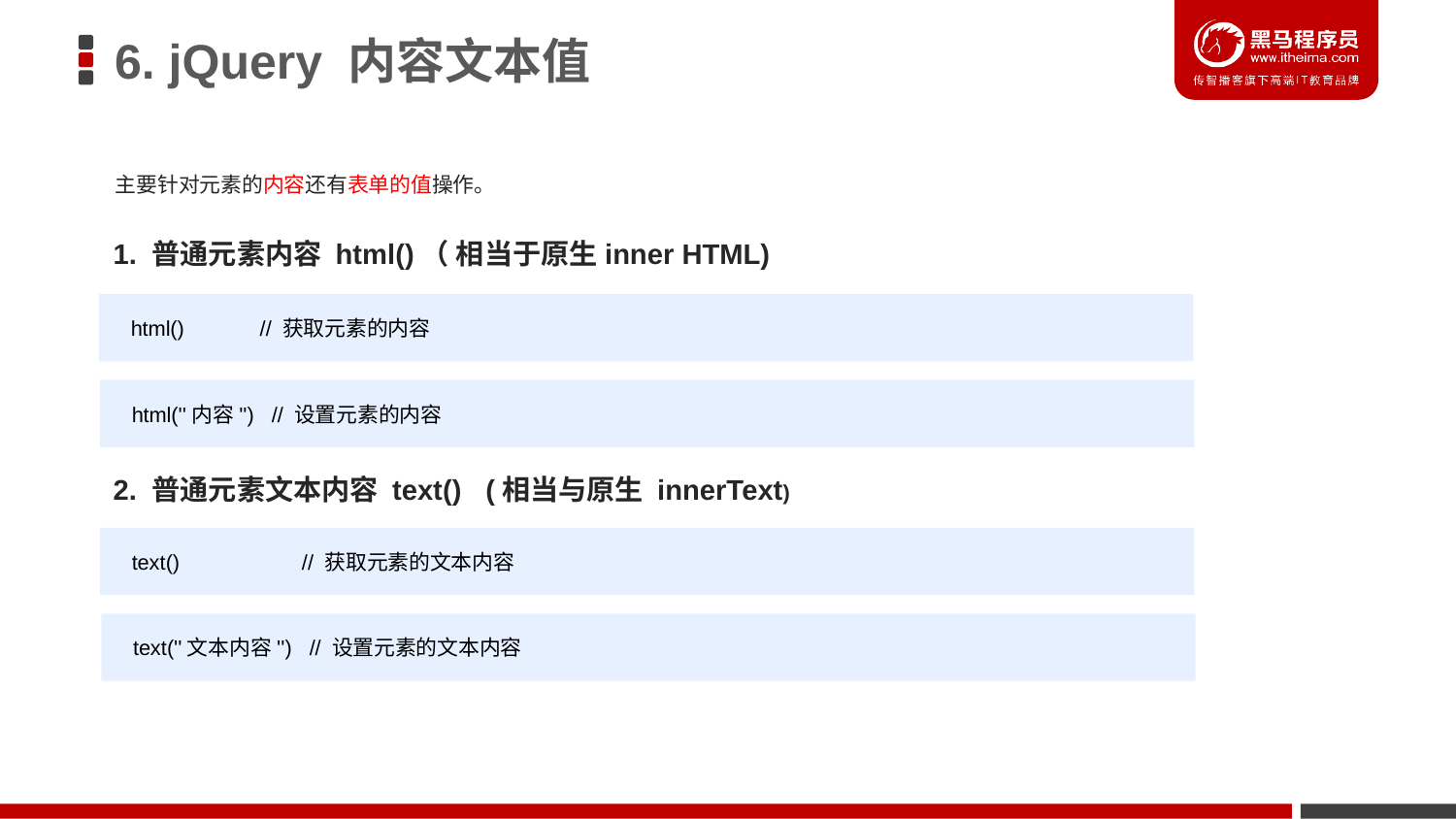

# 6. jQuery 内容文本值
主要针对元素的内容还有表单的值操作。
1. 普通元素内容 html()（ 相当于原生inner HTML)
html()             // 获取元素的内容
html(''内容'')   // 设置元素的内容
2. 普通元素文本内容 text()   (相当与原生 innerText)
text()                     // 获取元素的文本内容
text(''文本内容'')   // 设置元素的文本内容